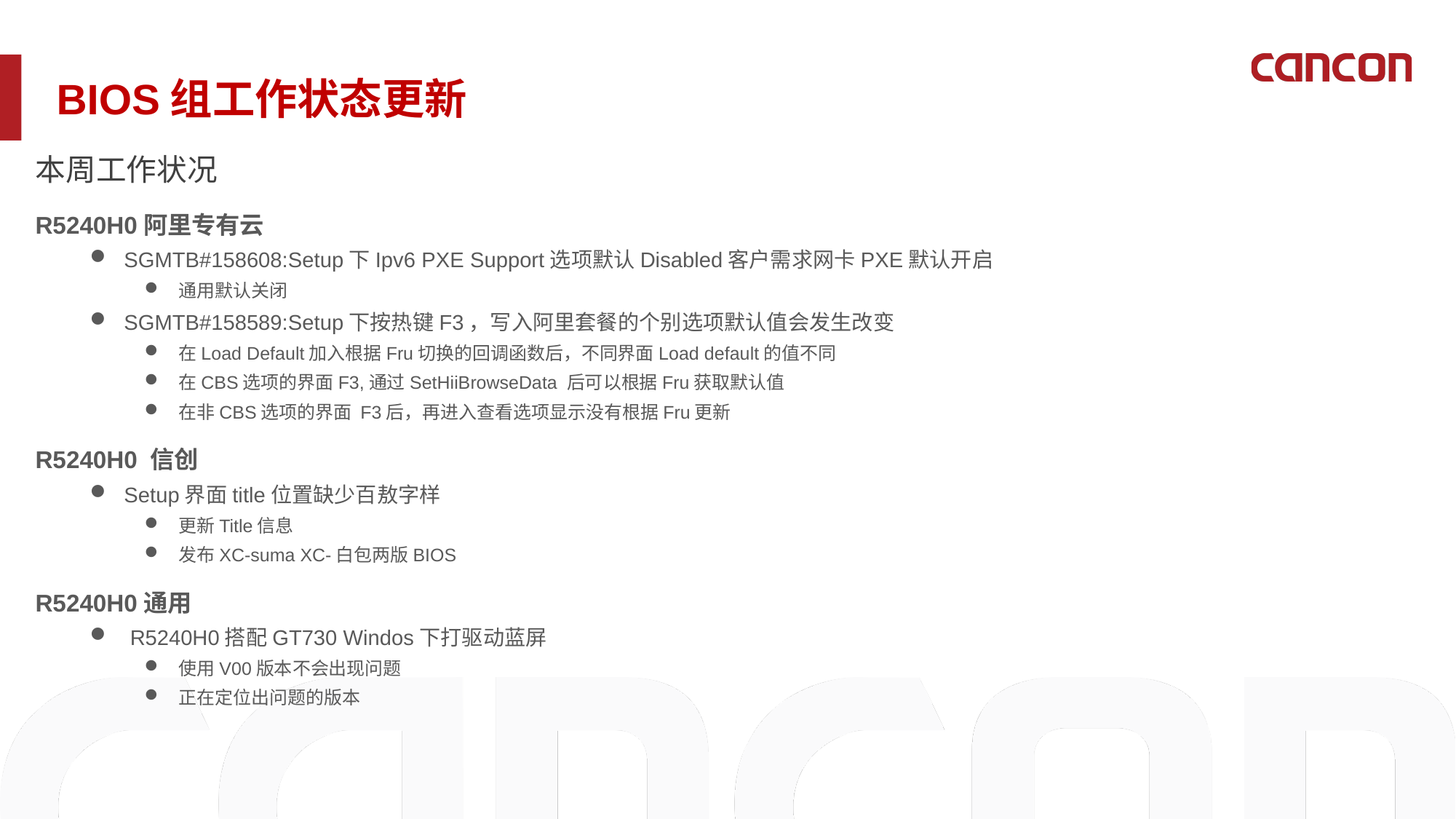

BIOS组工作状态更新
本周工作状况
R5240H0阿里专有云
SGMTB#158608:Setup下Ipv6 PXE Support选项默认Disabled客户需求网卡PXE默认开启
通用默认关闭
SGMTB#158589:Setup下按热键F3，写入阿里套餐的个别选项默认值会发生改变
在Load Default加入根据Fru切换的回调函数后，不同界面Load default的值不同
在CBS选项的界面F3,通过SetHiiBrowseData 后可以根据Fru获取默认值
在非CBS选项的界面 F3后，再进入查看选项显示没有根据Fru更新
R5240H0 信创
Setup界面title位置缺少百敖字样
更新Title信息
发布XC-suma XC-白包两版BIOS
R5240H0通用
 R5240H0搭配GT730 Windos下打驱动蓝屏
使用V00版本不会出现问题
正在定位出问题的版本